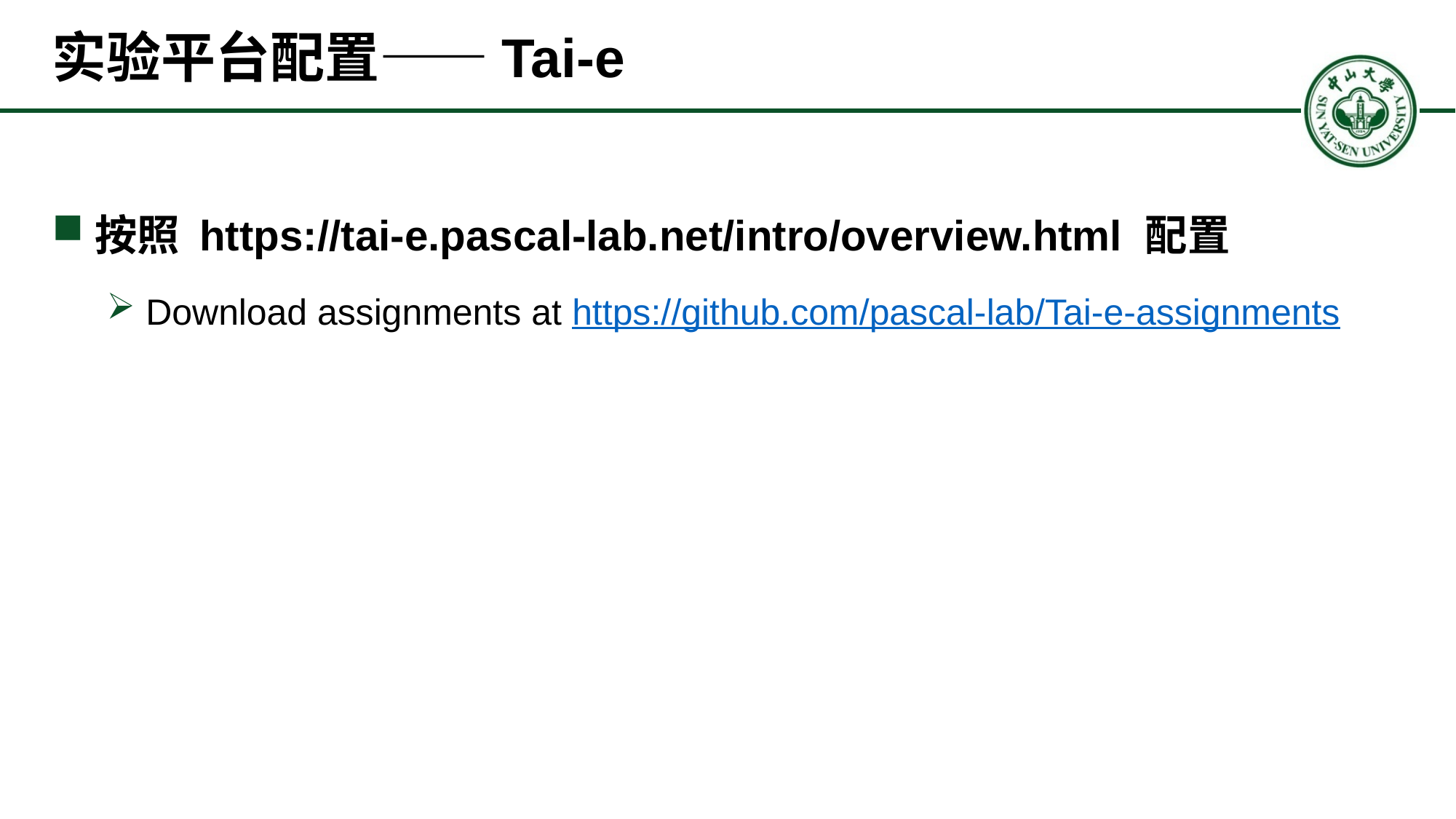

# 实验平台配置——Tai-e
按照 https://tai-e.pascal-lab.net/intro/overview.html 配置
 Download assignments at https://github.com/pascal-lab/Tai-e-assignments